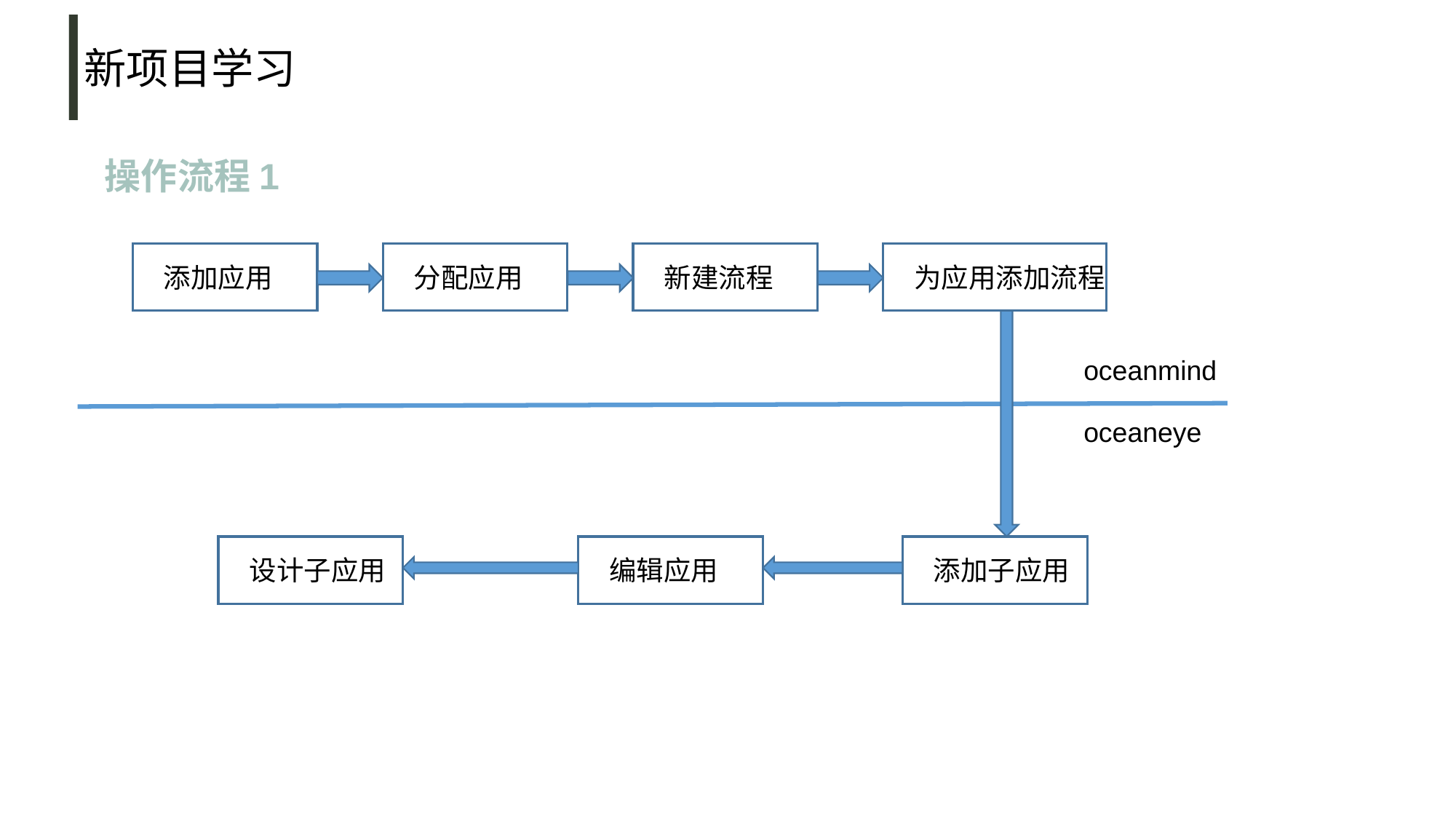

新项目学习
操作流程1

添加应用

分配应用

新建流程

为应用添加流程

oceanmind
oceaneye

设计子应用

编辑应用

添加子应用